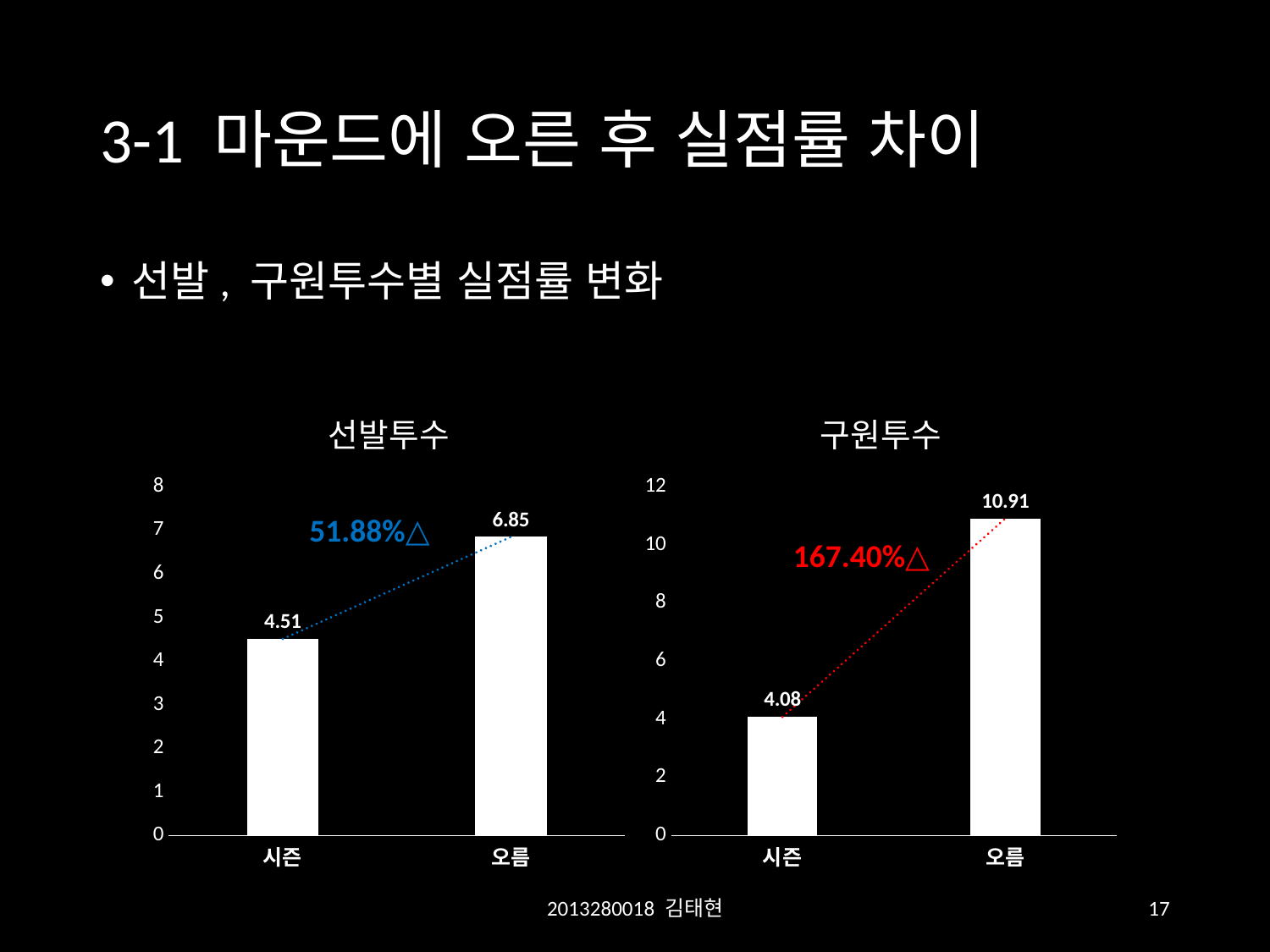

# 3-1 마운드에 오른 후 실점률 차이
선발, 구원투수별 실점률 변화

### Chart: 선발투수

| Category | 9이닝당 실점률 |
|---|---|
| 시즌 | 4.51 |
| 오름 | 6.85 |

### Chart: 구원투수

| Category | 9이닝당 실점률 |
|---|---|
| 시즌 | 4.08 |
| 오름 | 10.91 |
51.88%△
167.40%△
2013280018 김태현
17